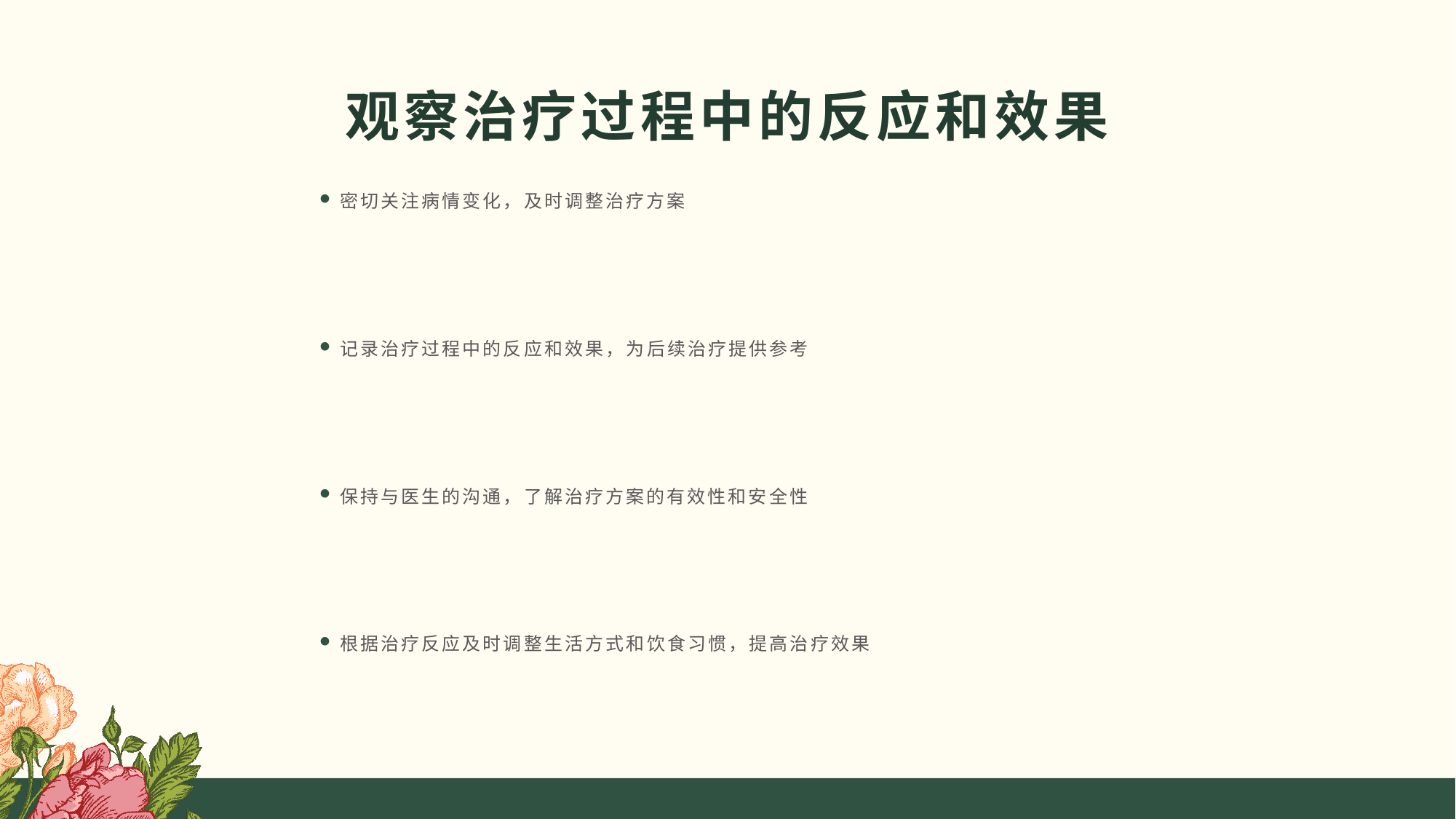

观察治疗过程中的反应和效果
密切关注病情变化，及时调整治疗方案
记录治疗过程中的反应和效果，为后续治疗提供参考
保持与医生的沟通，了解治疗方案的有效性和安全性
根据治疗反应及时调整生活方式和饮食习惯，提高治疗效果